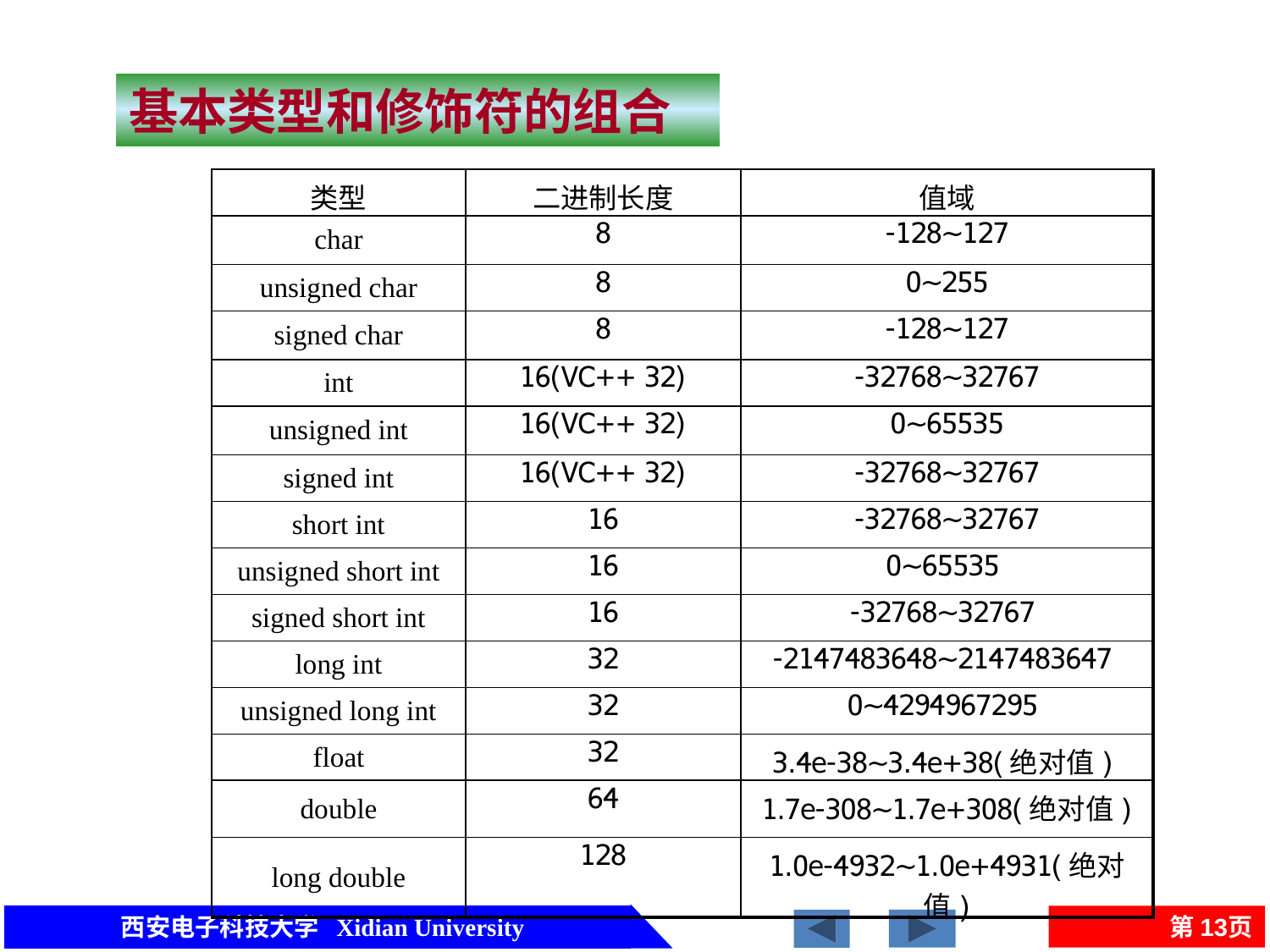

基本类型和修饰符的组合
| 类型 | 二进制长度 | 值域 |
| --- | --- | --- |
| char | 8 | -128~127 |
| unsigned char | 8 | 0~255 |
| signed char | 8 | -128~127 |
| int | 16(VC++ 32) | -32768~32767 |
| unsigned int | 16(VC++ 32) | 0~65535 |
| signed int | 16(VC++ 32) | -32768~32767 |
| short int | 16 | -32768~32767 |
| unsigned short int | 16 | 0~65535 |
| signed short int | 16 | -32768~32767 |
| long int | 32 | -2147483648~2147483647 |
| unsigned long int | 32 | 0~4294967295 |
| float | 32 | 3.4e-38~3.4e+38(绝对值) |
| double | 64 | 1.7e-308~1.7e+308(绝对值) |
| long double | 128 | 1.0e-4932~1.0e+4931(绝对值) |